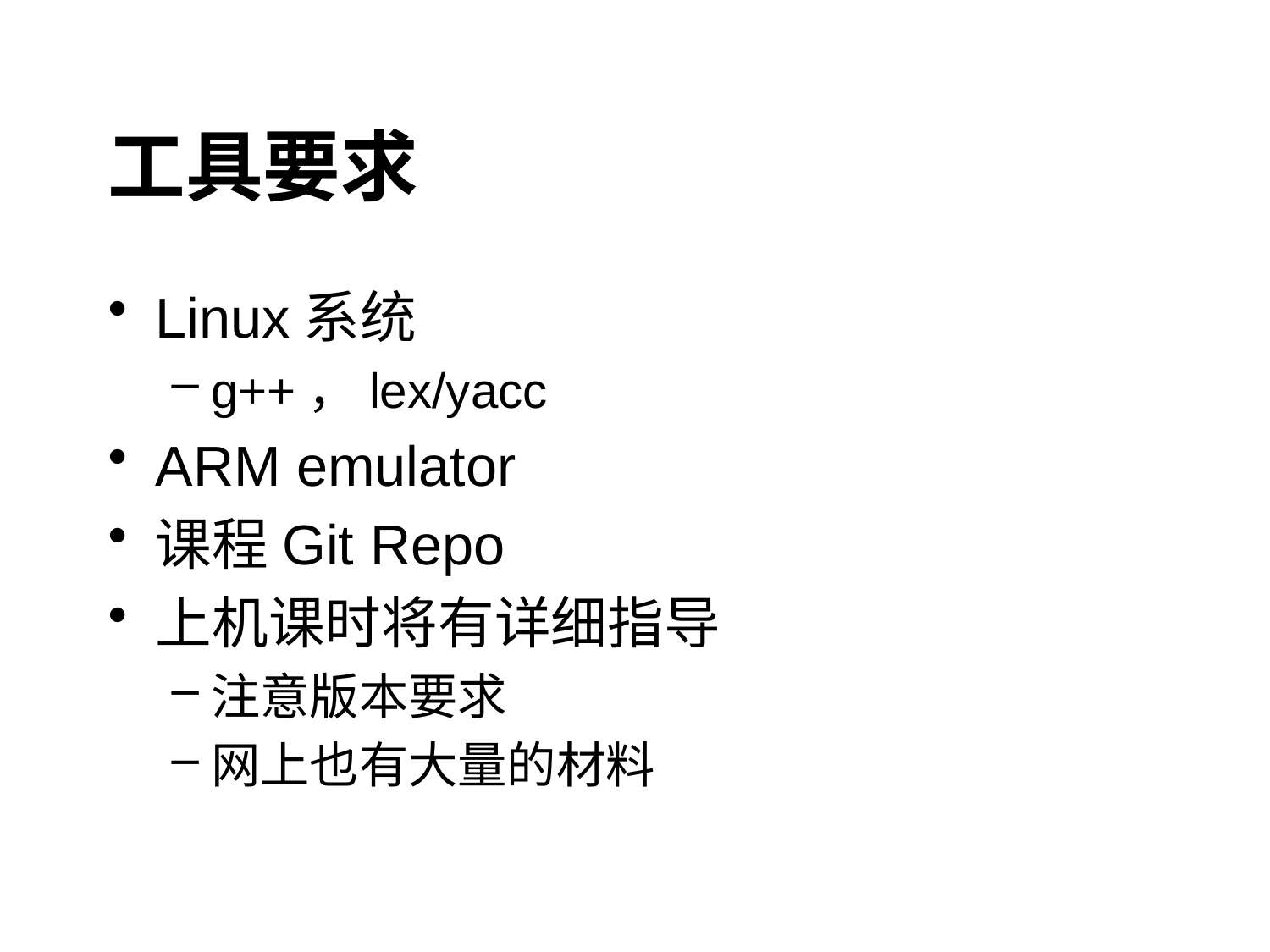

# 工具要求
Linux系统
g++，lex/yacc
ARM emulator
课程Git Repo
上机课时将有详细指导
注意版本要求
网上也有大量的材料